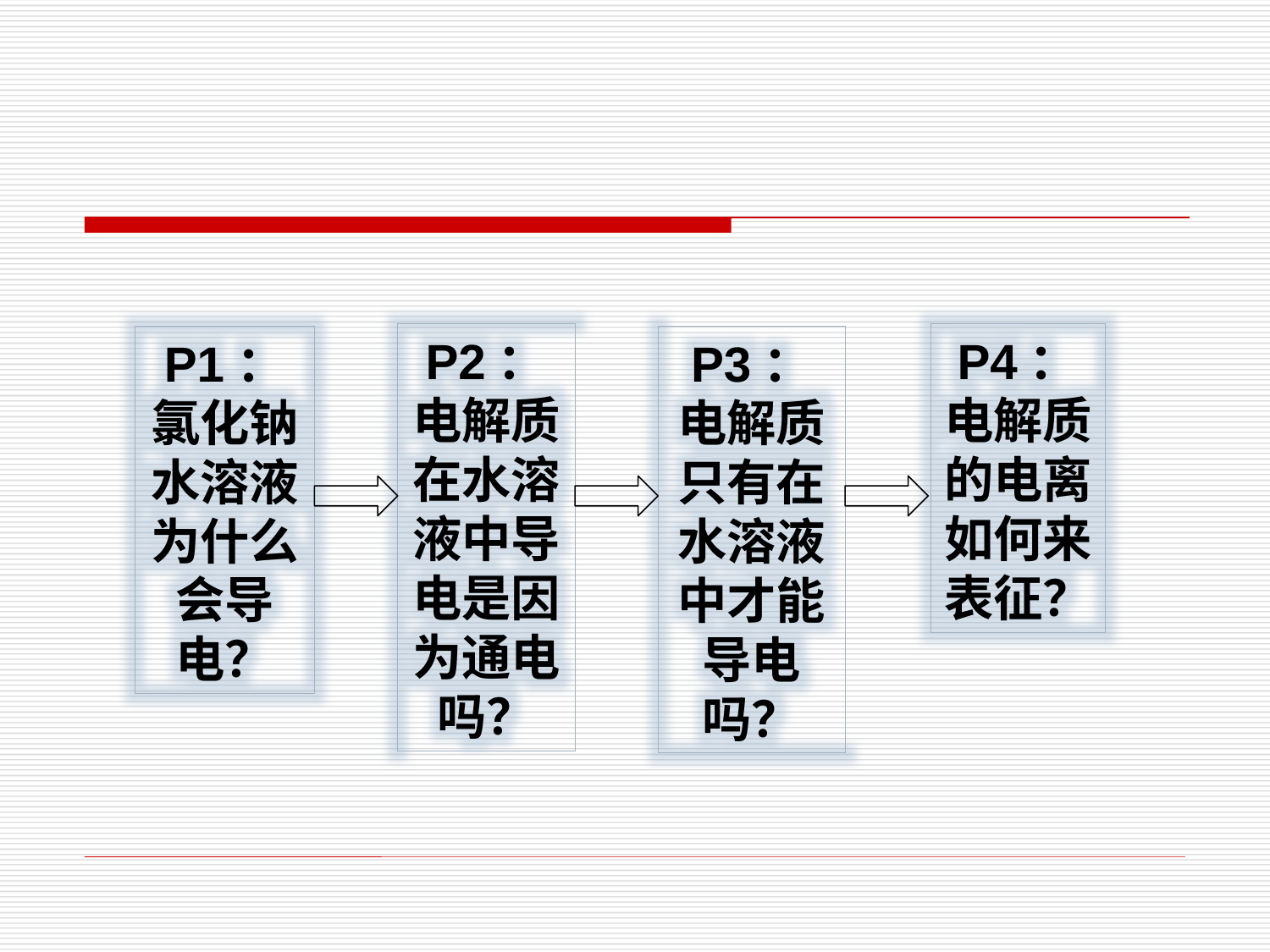

P2：电解质在水溶液中导电是因为通电吗？
P4：电解质的电离如何来表征？
P1：氯化钠水溶液为什么会导电？
P3：电解质只有在水溶液中才能导电吗？